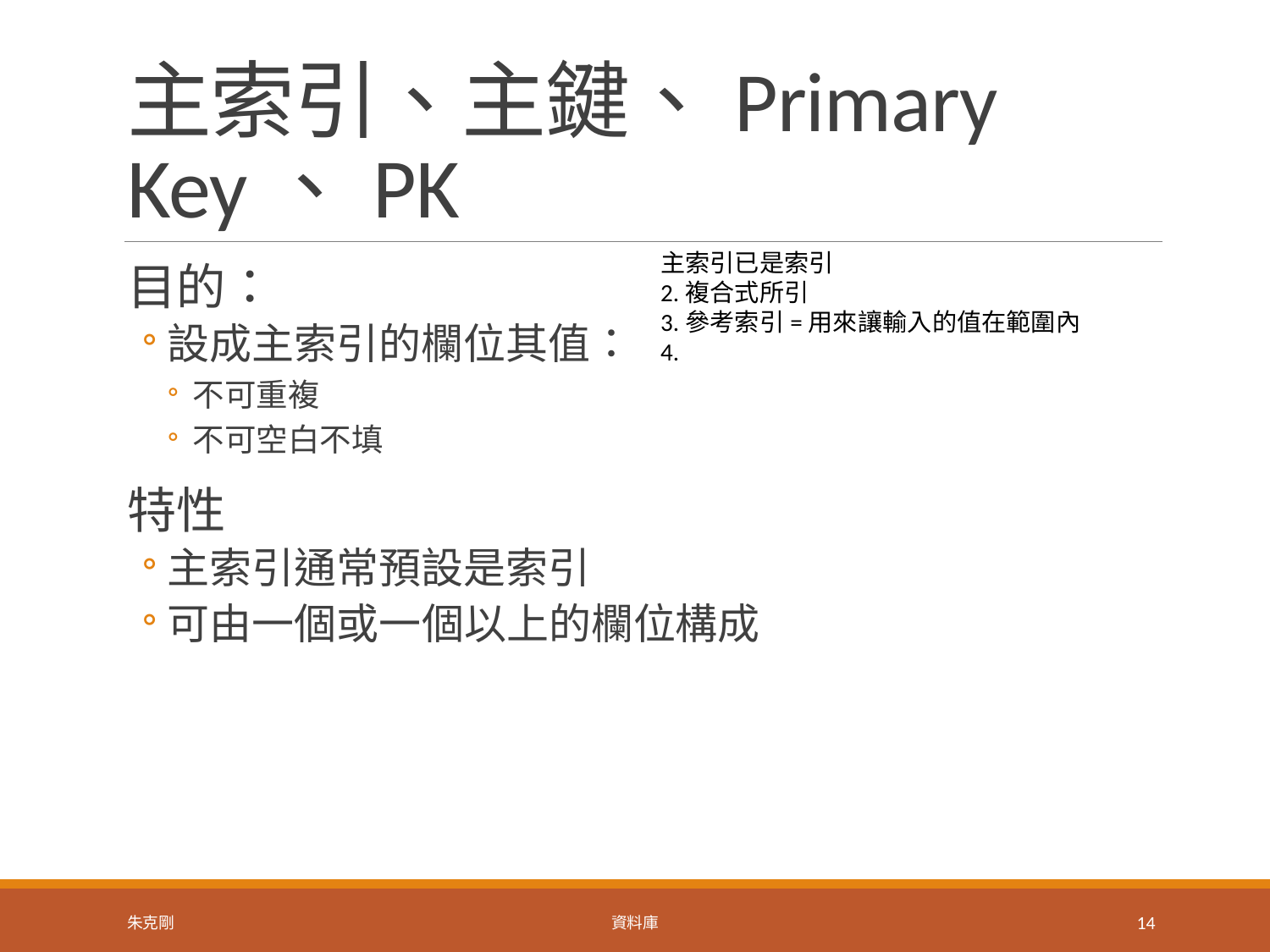

# 主索引、主鍵、Primary Key、PK
主索引已是索引
2.複合式所引
3.參考索引=用來讓輸入的值在範圍內
4.
目的：
設成主索引的欄位其值：
不可重複
不可空白不填
特性
主索引通常預設是索引
可由一個或一個以上的欄位構成

朱克剛
資料庫
14